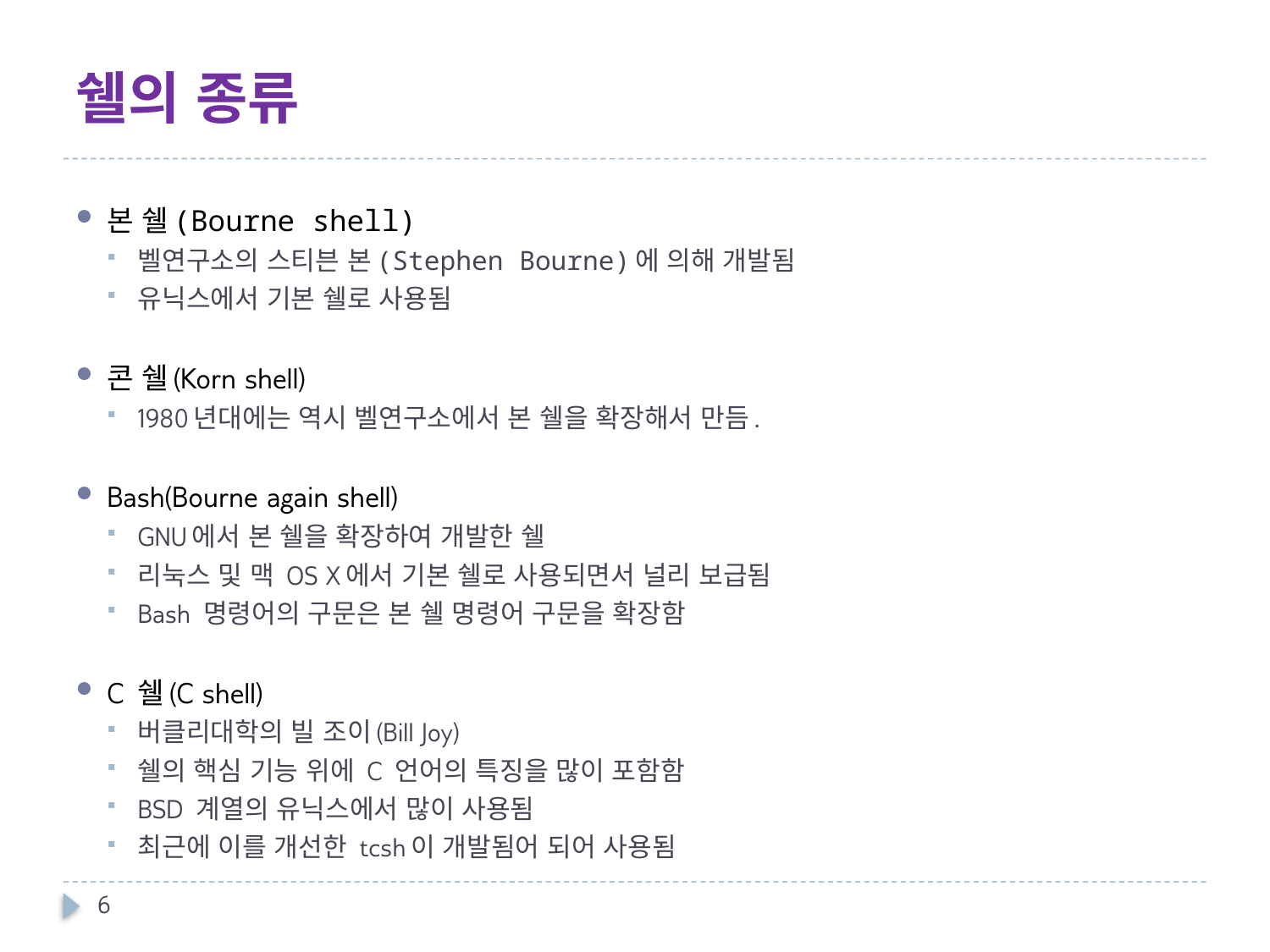

# 쉘의 종류
본 쉘(Bourne shell)
벨연구소의 스티븐 본(Stephen Bourne)에 의해 개발됨
유닉스에서 기본 쉘로 사용됨

콘 쉘(Korn shell)
1980년대에는 역시 벨연구소에서 본 쉘을 확장해서 만듬.

Bash(Bourne again shell)
GNU에서 본 쉘을 확장하여 개발한 쉘
리눅스 및 맥 OS X에서 기본 쉘로 사용되면서 널리 보급됨
Bash 명령어의 구문은 본 쉘 명령어 구문을 확장함

C 쉘(C shell)
버클리대학의 빌 조이(Bill Joy)
쉘의 핵심 기능 위에 C 언어의 특징을 많이 포함함
BSD 계열의 유닉스에서 많이 사용됨
최근에 이를 개선한 tcsh이 개발됨어 되어 사용됨

6